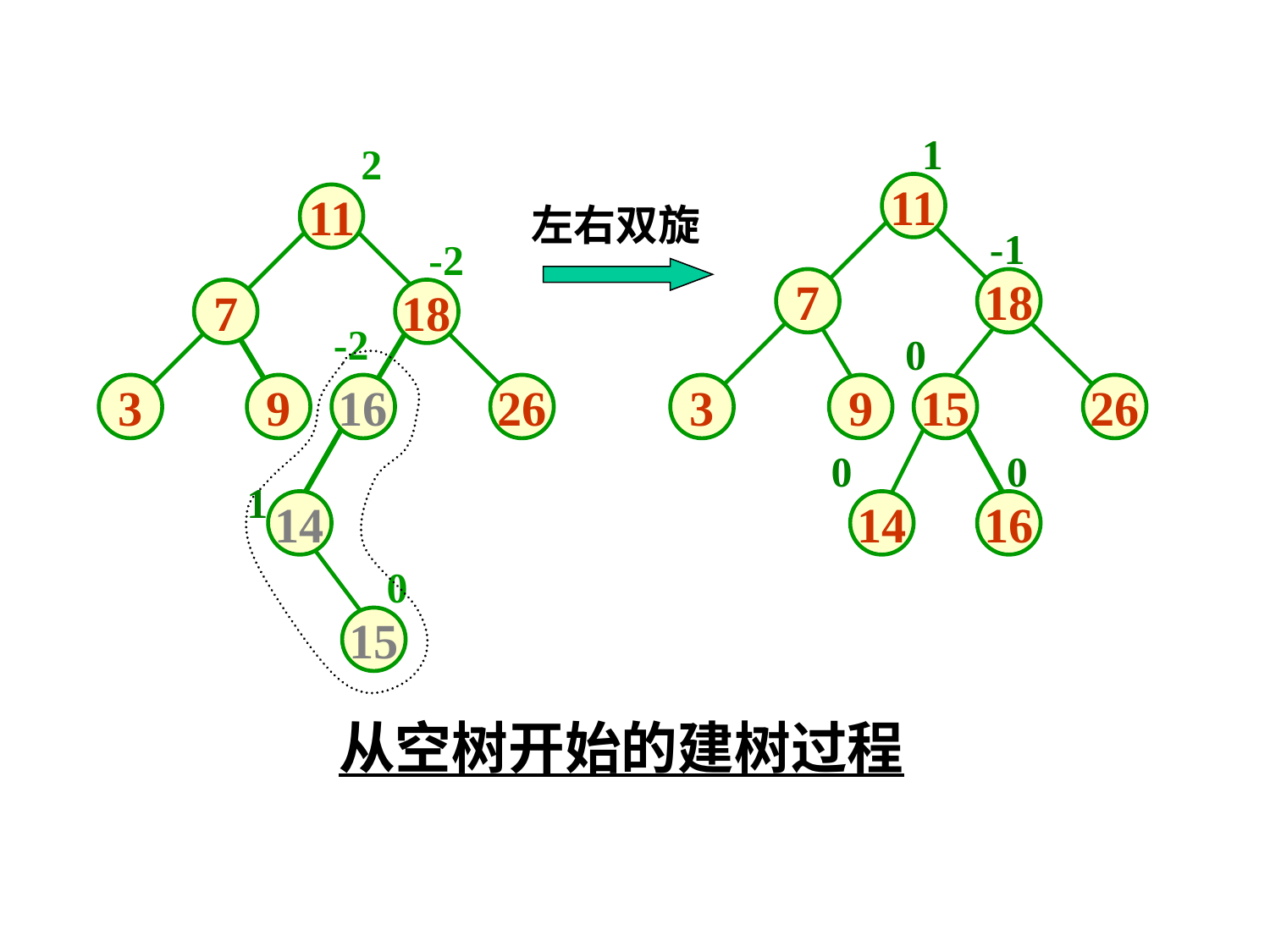

1
2
11
11
左右双旋

-1

-2

7
18
7
18
-2

0

3
9
16
26
3
9
15
26

0
0
1
14
14
16

0
15
从空树开始的建树过程
148